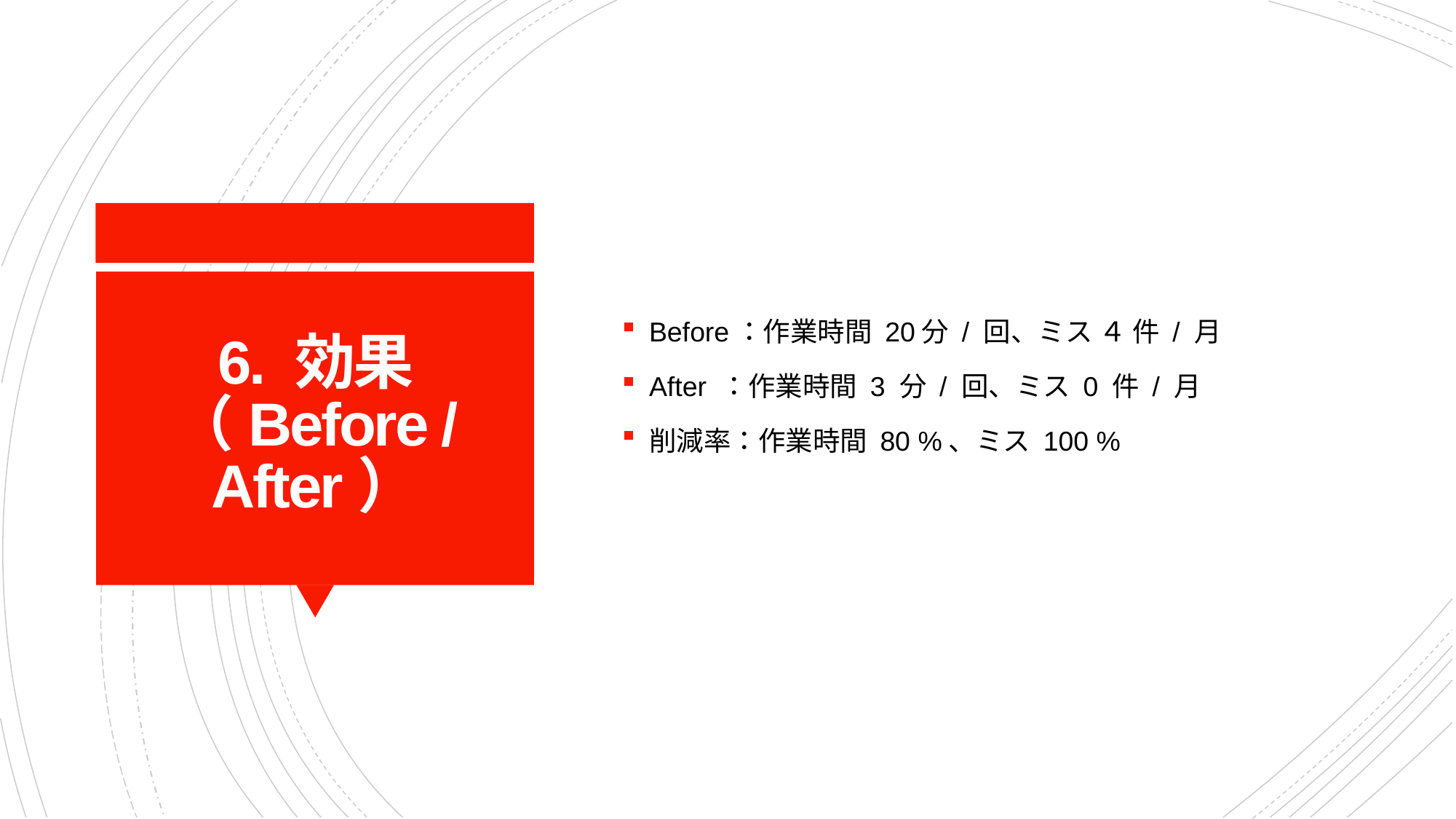

Before：作業時間 20分 / 回、ミス ４ 件 / 月
After ：作業時間 3 分 / 回、ミス 0 件 / 月
削減率：作業時間 80 %、ミス 100 %

# 6. 効果（Before / After）